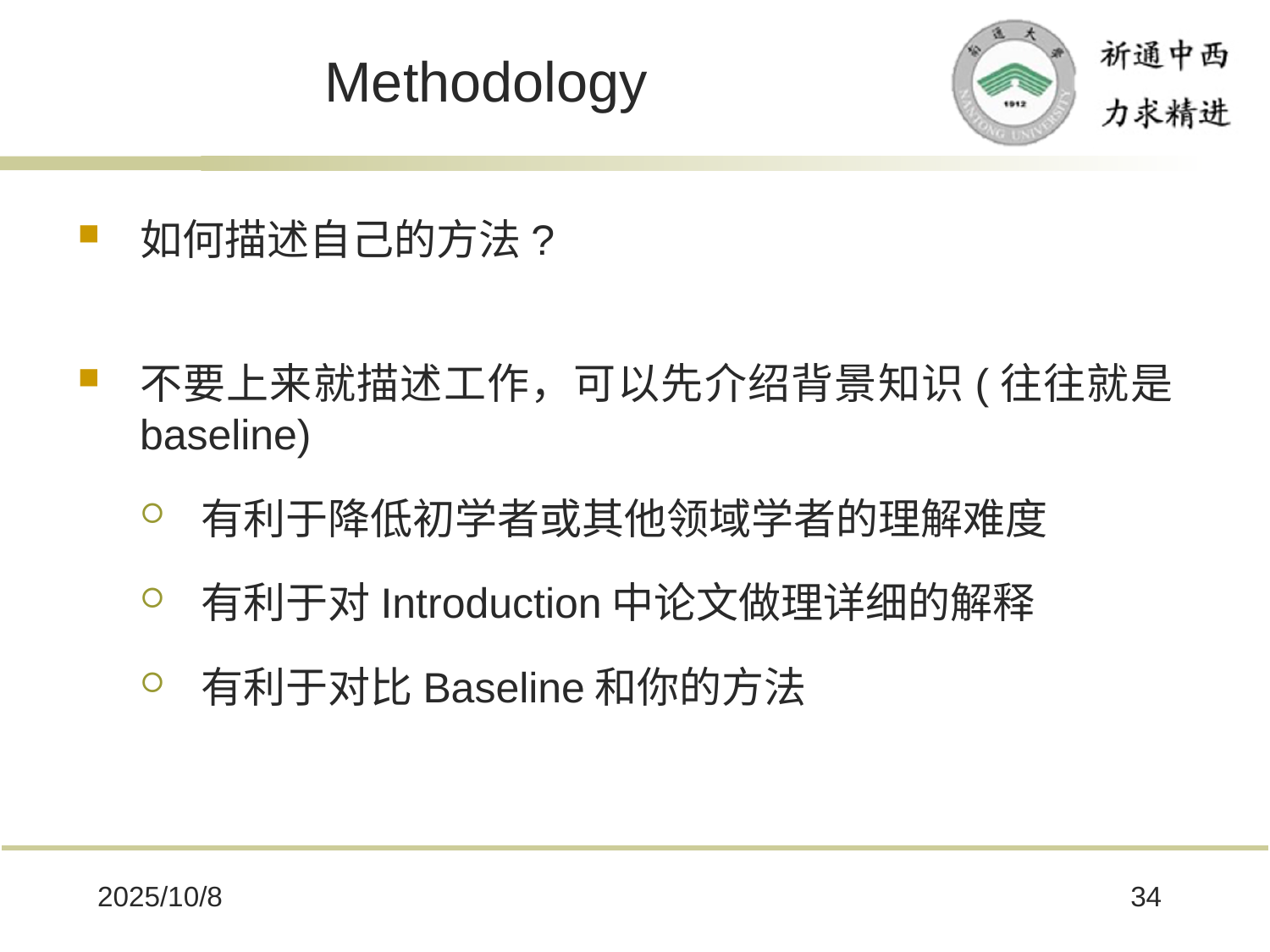

# Methodology
如何描述自己的方法?

不要上来就描述工作，可以先介绍背景知识(往往就是baseline)
有利于降低初学者或其他领域学者的理解难度
有利于对Introduction中论文做理详细的解释
有利于对比Baseline和你的方法

2025/10/8
34